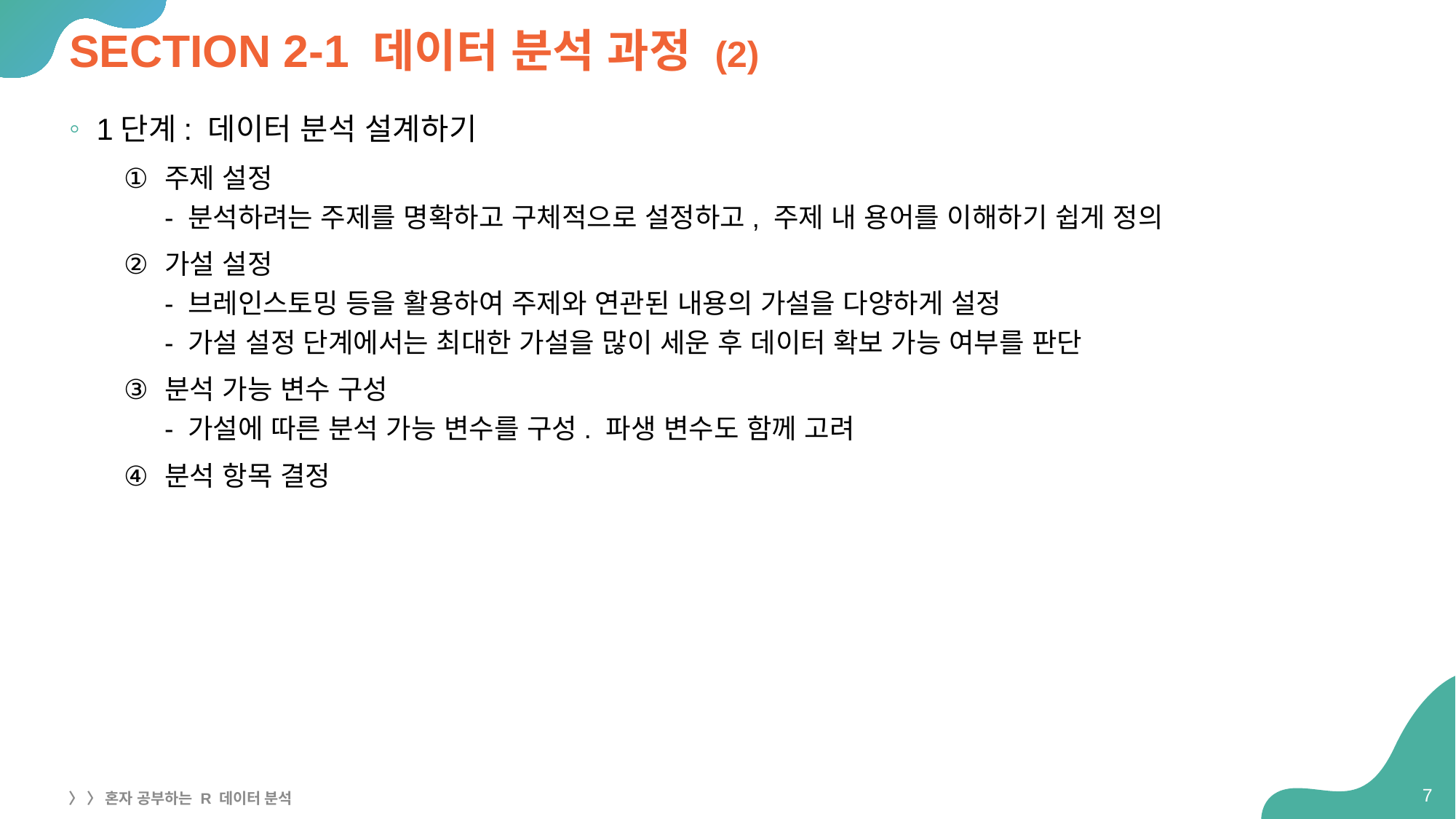

# SECTION 2-1 데이터 분석 과정 (2)
1단계: 데이터 분석 설계하기
주제 설정
- 분석하려는 주제를 명확하고 구체적으로 설정하고, 주제 내 용어를 이해하기 쉽게 정의
가설 설정
- 브레인스토밍 등을 활용하여 주제와 연관된 내용의 가설을 다양하게 설정
- 가설 설정 단계에서는 최대한 가설을 많이 세운 후 데이터 확보 가능 여부를 판단
분석 가능 변수 구성
- 가설에 따른 분석 가능 변수를 구성. 파생 변수도 함께 고려
분석 항목 결정
7
〉 〉 혼자 공부하는 R 데이터 분석